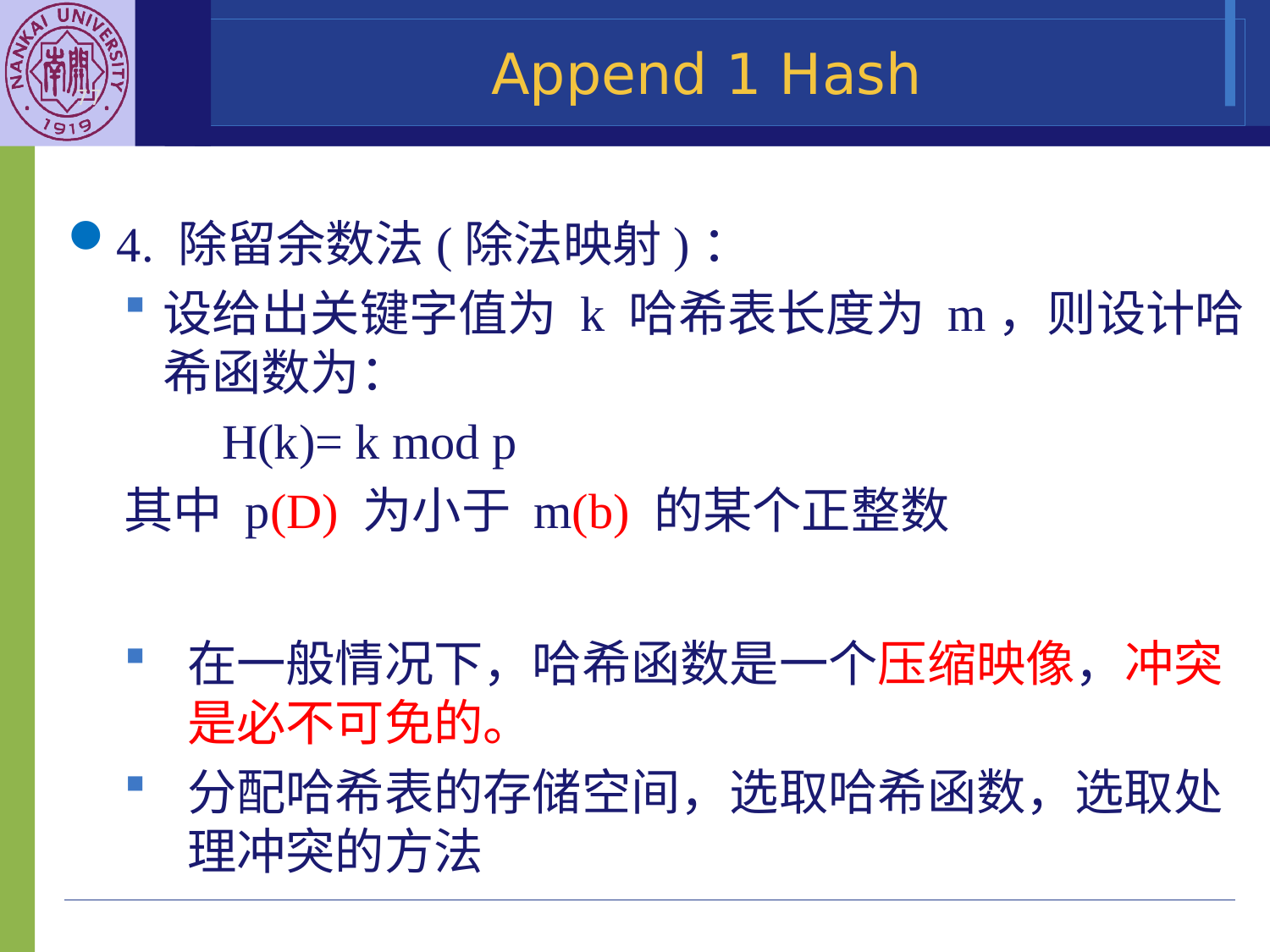

Append 1 Hash
77

4. 除留余数法(除法映射)：
设给出关键字值为 k 哈希表长度为 m，则设计哈希函数为：
        H(k)= k mod p
其中 p(D) 为小于 m(b) 的某个正整数

在一般情况下，哈希函数是一个压缩映像，冲突是必不可免的。
分配哈希表的存储空间，选取哈希函数，选取处理冲突的方法